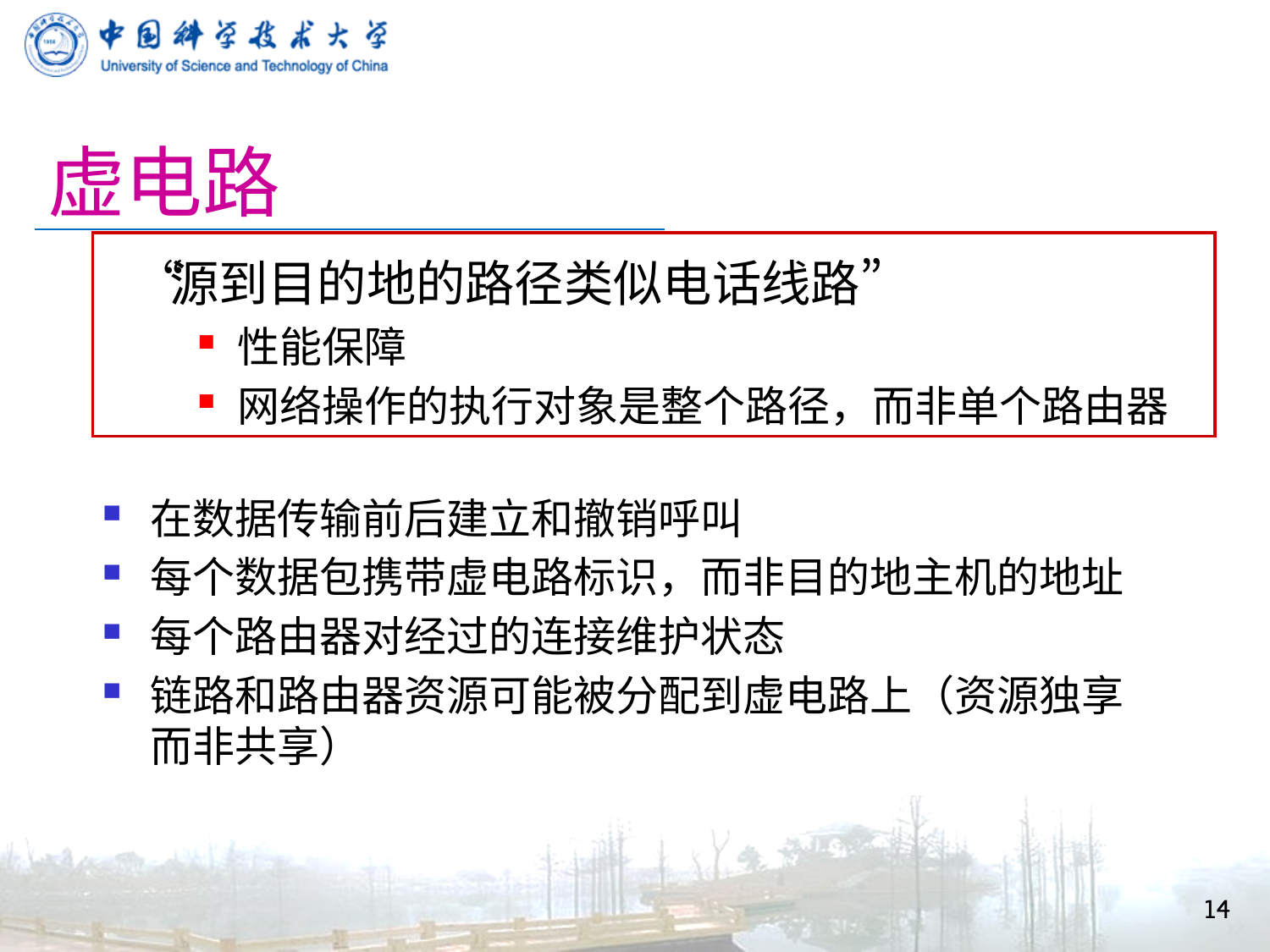

# 虚电路

“源到目的地的路径类似电话线路”
性能保障
网络操作的执行对象是整个路径，而非单个路由器

在数据传输前后建立和撤销呼叫
每个数据包携带虚电路标识，而非目的地主机的地址
每个路由器对经过的连接维护状态
链路和路由器资源可能被分配到虚电路上（资源独享而非共享）

14